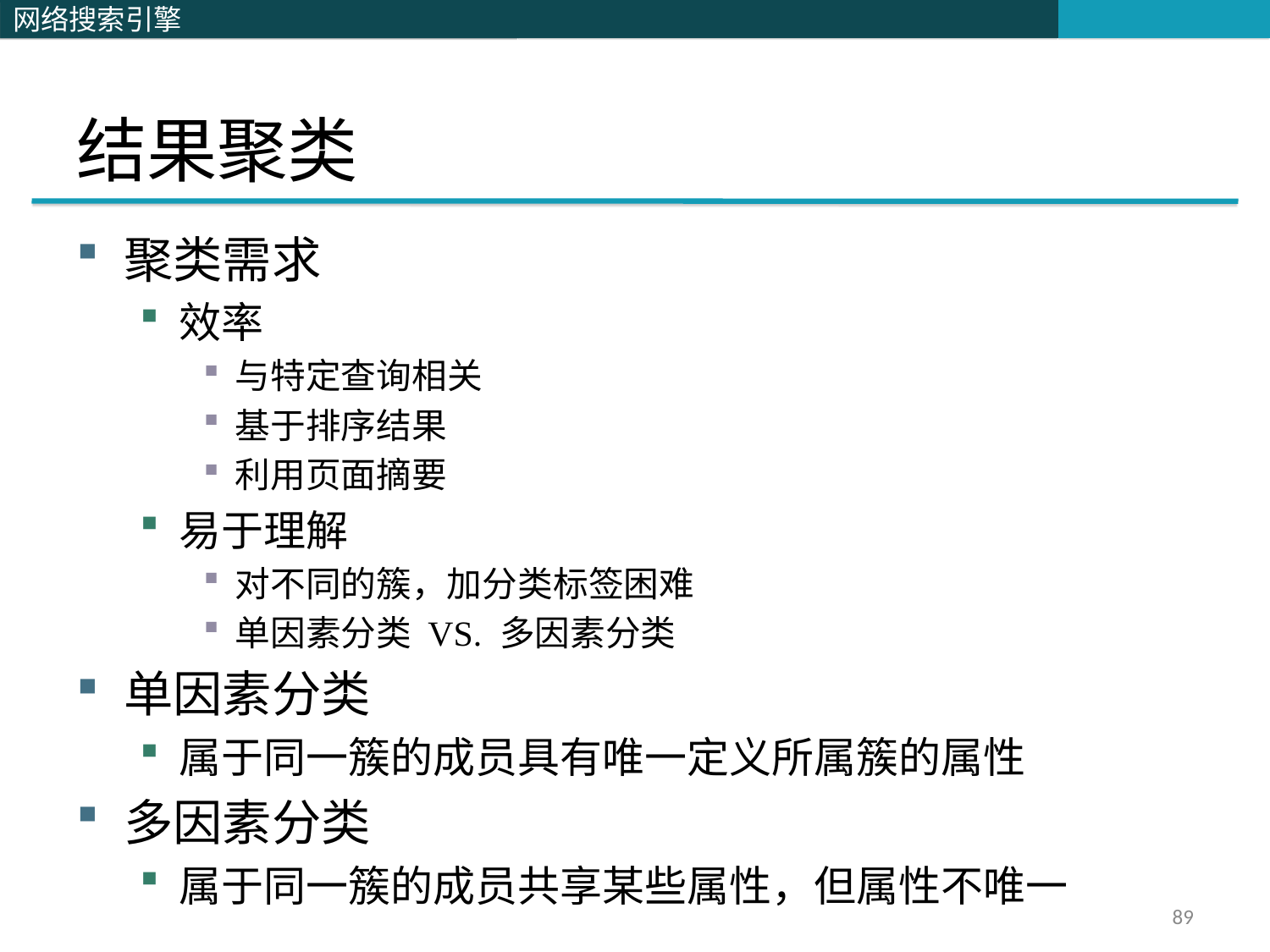

# 结果聚类
聚类需求
效率
与特定查询相关
基于排序结果
利用页面摘要
易于理解
对不同的簇，加分类标签困难
单因素分类 VS. 多因素分类
单因素分类
属于同一簇的成员具有唯一定义所属簇的属性
多因素分类
属于同一簇的成员共享某些属性，但属性不唯一
89